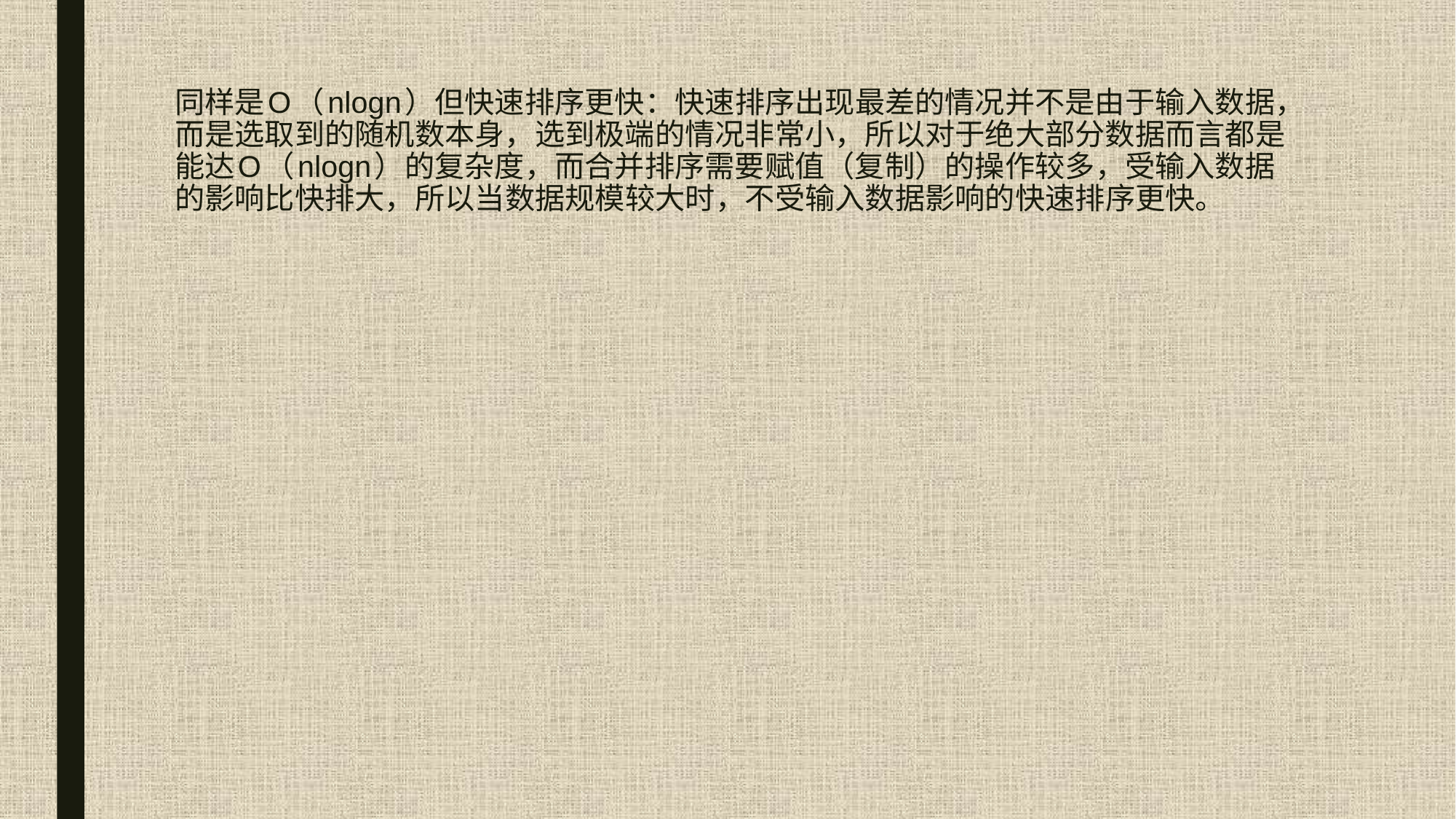

# 同样是O（nlogn）但快速排序更快：快速排序出现最差的情况并不是由于输入数据，而是选取到的随机数本身，选到极端的情况非常小，所以对于绝大部分数据而言都是能达O（nlogn）的复杂度，而合并排序需要赋值（复制）的操作较多，受输入数据的影响比快排大，所以当数据规模较大时，不受输入数据影响的快速排序更快。